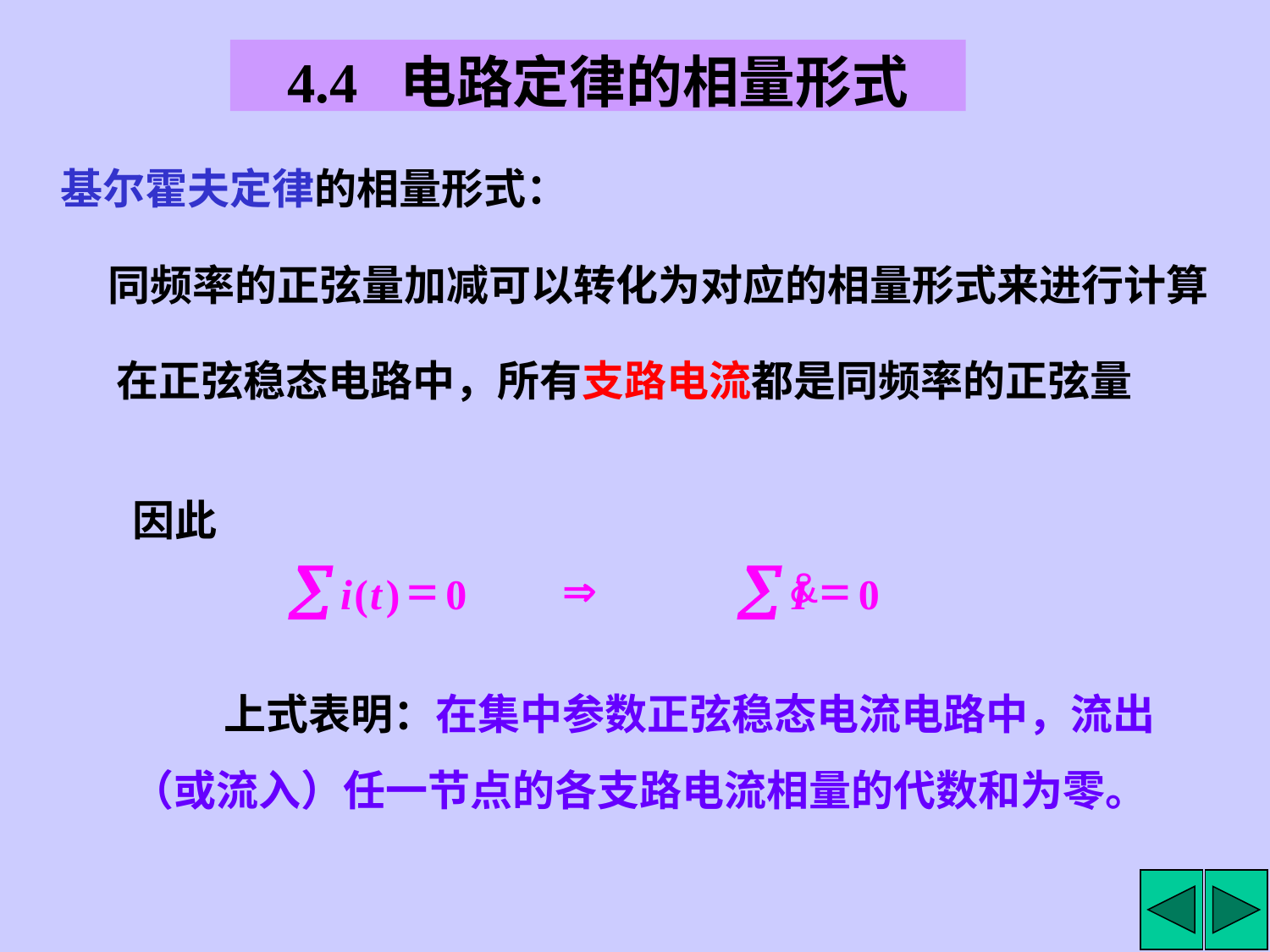

4.4  电路定律的相量形式
基尔霍夫定律的相量形式：
同频率的正弦量加减可以转化为对应的相量形式来进行计算
在正弦稳态电路中，所有支路电流都是同频率的正弦量
因此
∑
∑
&
=
⇒
=
i
(
t
)
0

I
0
上式表明：在集中参数正弦稳态电流电路中，流出（或流入）任一节点的各支路电流相量的代数和为零。